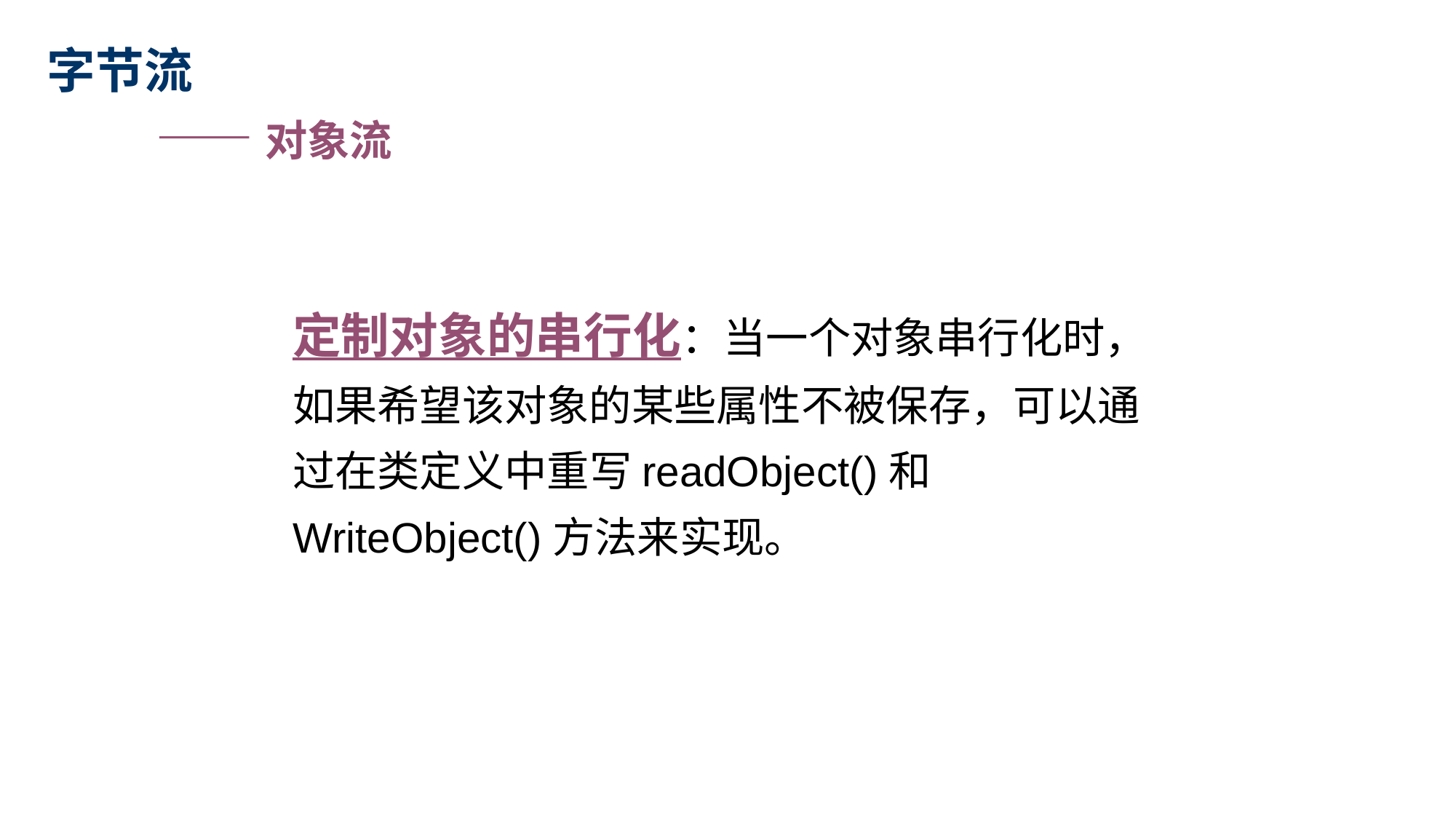

字节流
	——对象流
定制对象的串行化：当一个对象串行化时，如果希望该对象的某些属性不被保存，可以通过在类定义中重写readObject()和WriteObject()方法来实现。